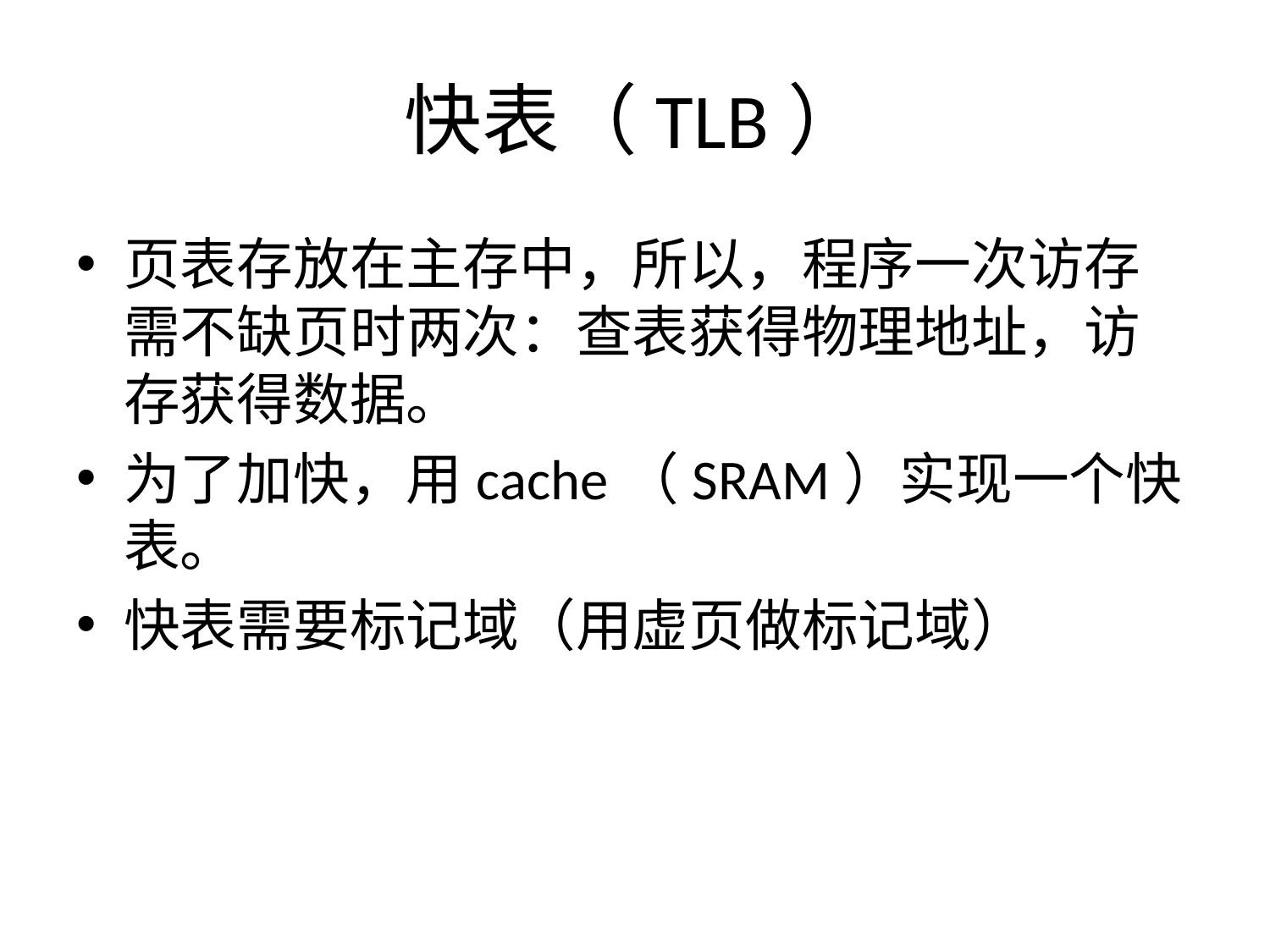

# 快表（TLB）
页表存放在主存中，所以，程序一次访存需不缺页时两次：查表获得物理地址，访存获得数据。
为了加快，用cache（SRAM）实现一个快表。
快表需要标记域（用虚页做标记域）